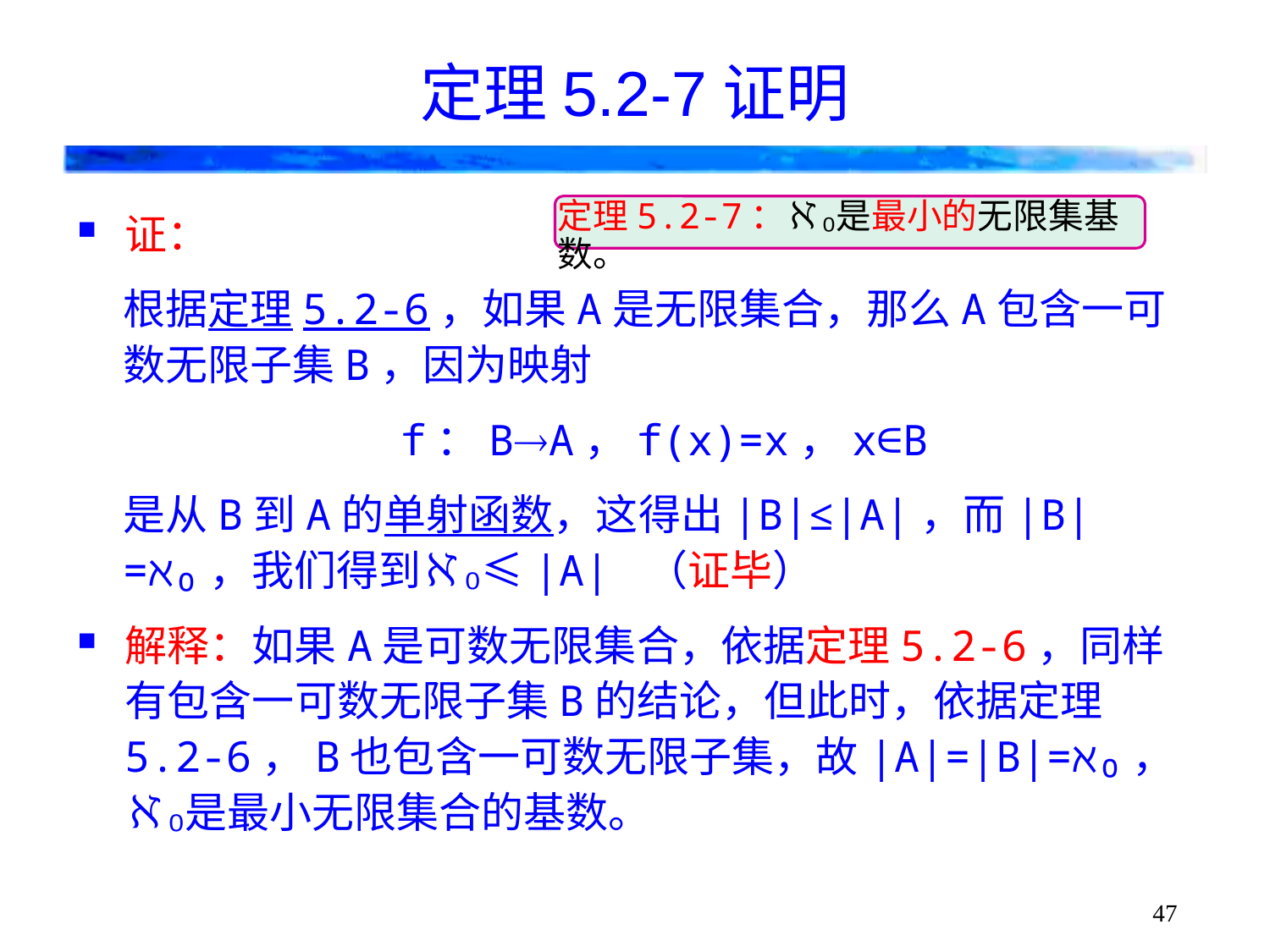

# 定理5.2-7证明
证：
根据定理5.2-6，如果A是无限集合，那么A包含一可数无限子集B，因为映射
f：B→A，f(x)=x，x∈B
是从B到A的单射函数，这得出|B|≤|A|，而|B|=ℵ₀，我们得到ℵ₀≤|A| （证毕）
解释：如果A是可数无限集合，依据定理5.2-6，同样有包含一可数无限子集B的结论，但此时，依据定理5.2-6，B也包含一可数无限子集，故|A|=|B|=ℵ₀，ℵ₀是最小无限集合的基数。
定理5.2-7：ℵ₀是最小的无限集基数。
47